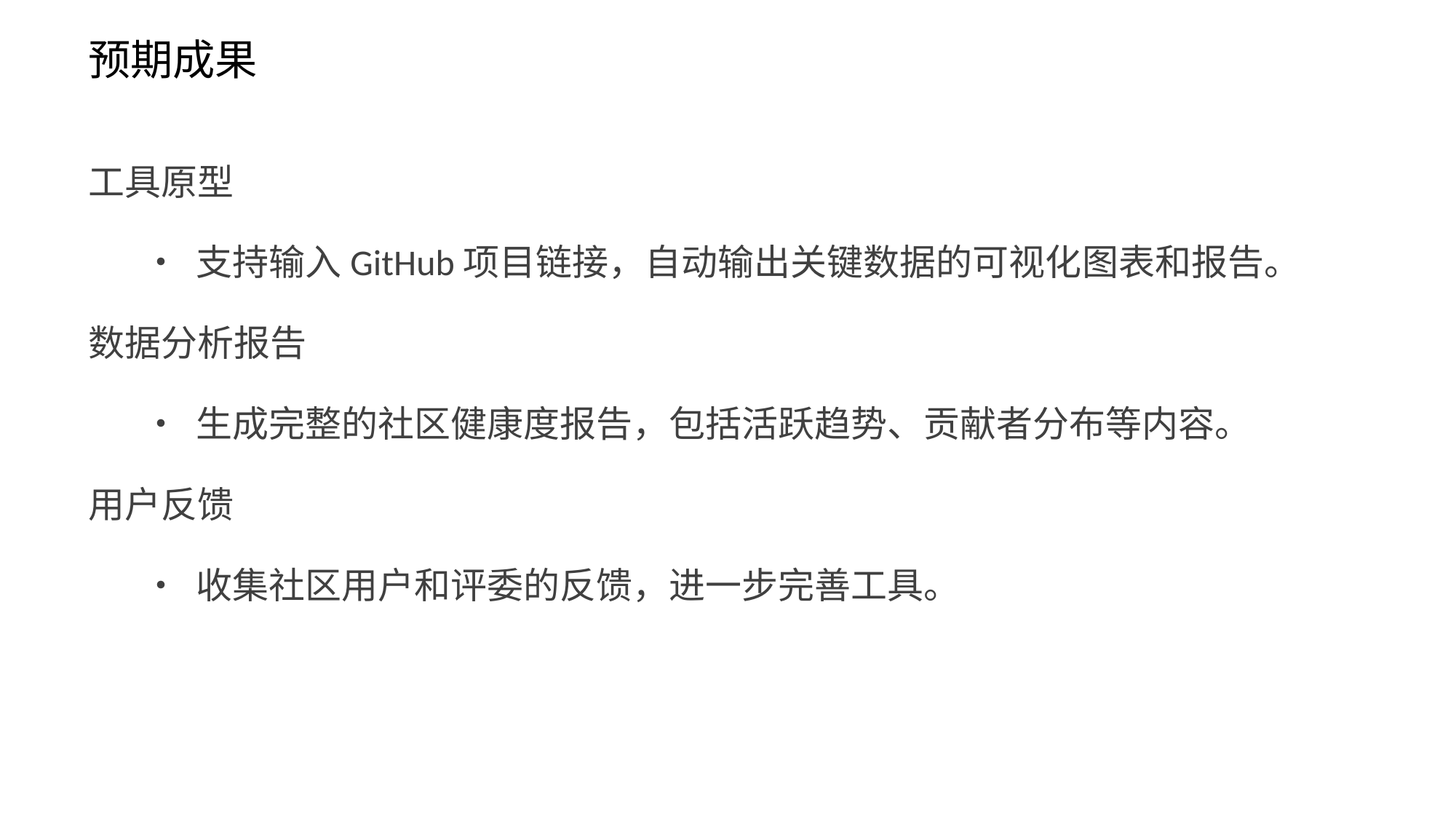

# 预期成果
工具原型
• 支持输入GitHub项目链接，自动输出关键数据的可视化图表和报告。
数据分析报告
• 生成完整的社区健康度报告，包括活跃趋势、贡献者分布等内容。
用户反馈
• 收集社区用户和评委的反馈，进一步完善工具。